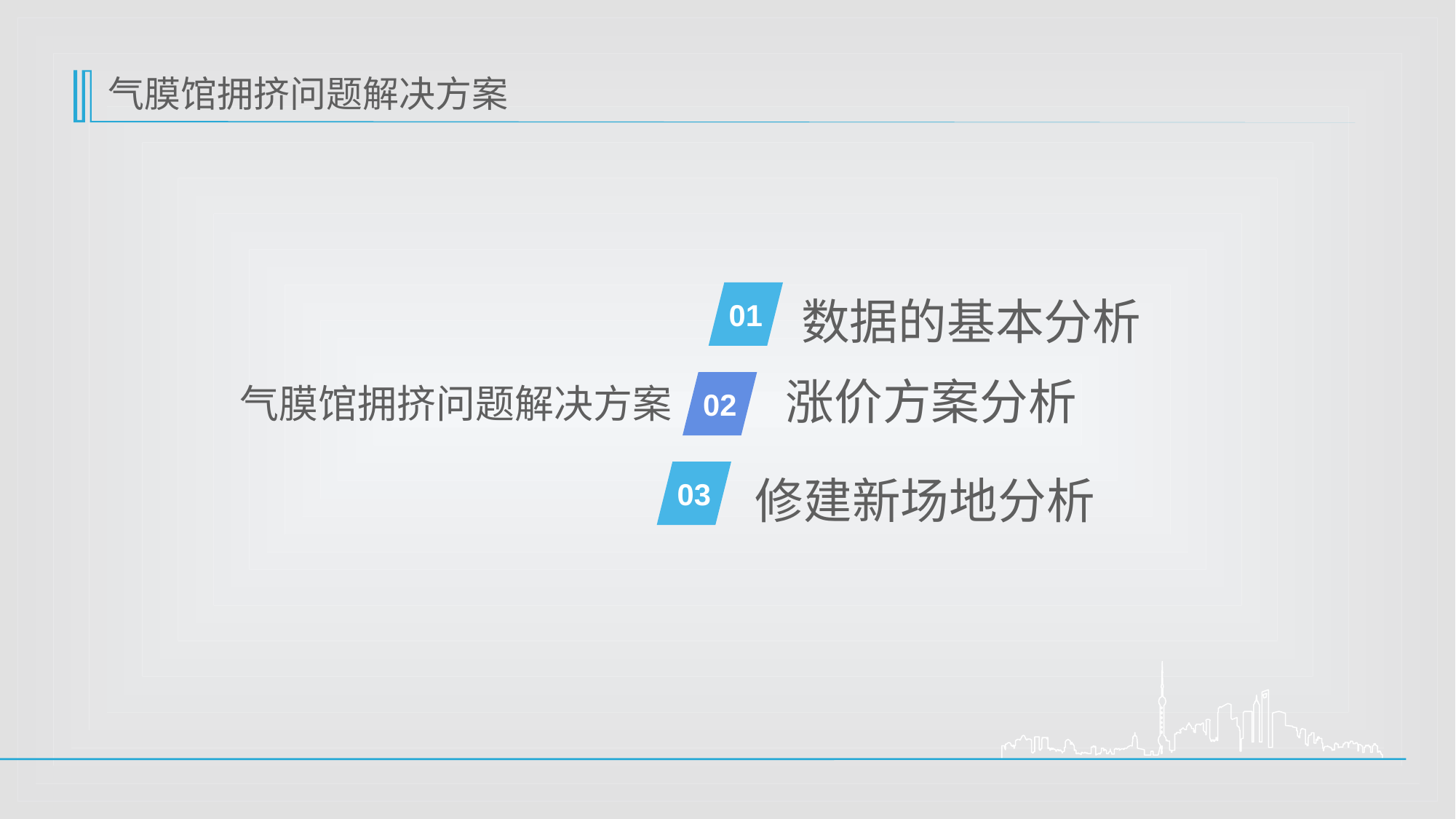

气膜馆拥挤问题解决方案
数据的基本分析
01
 气膜馆拥挤问题解决方案
涨价方案分析
02
修建新场地分析
03